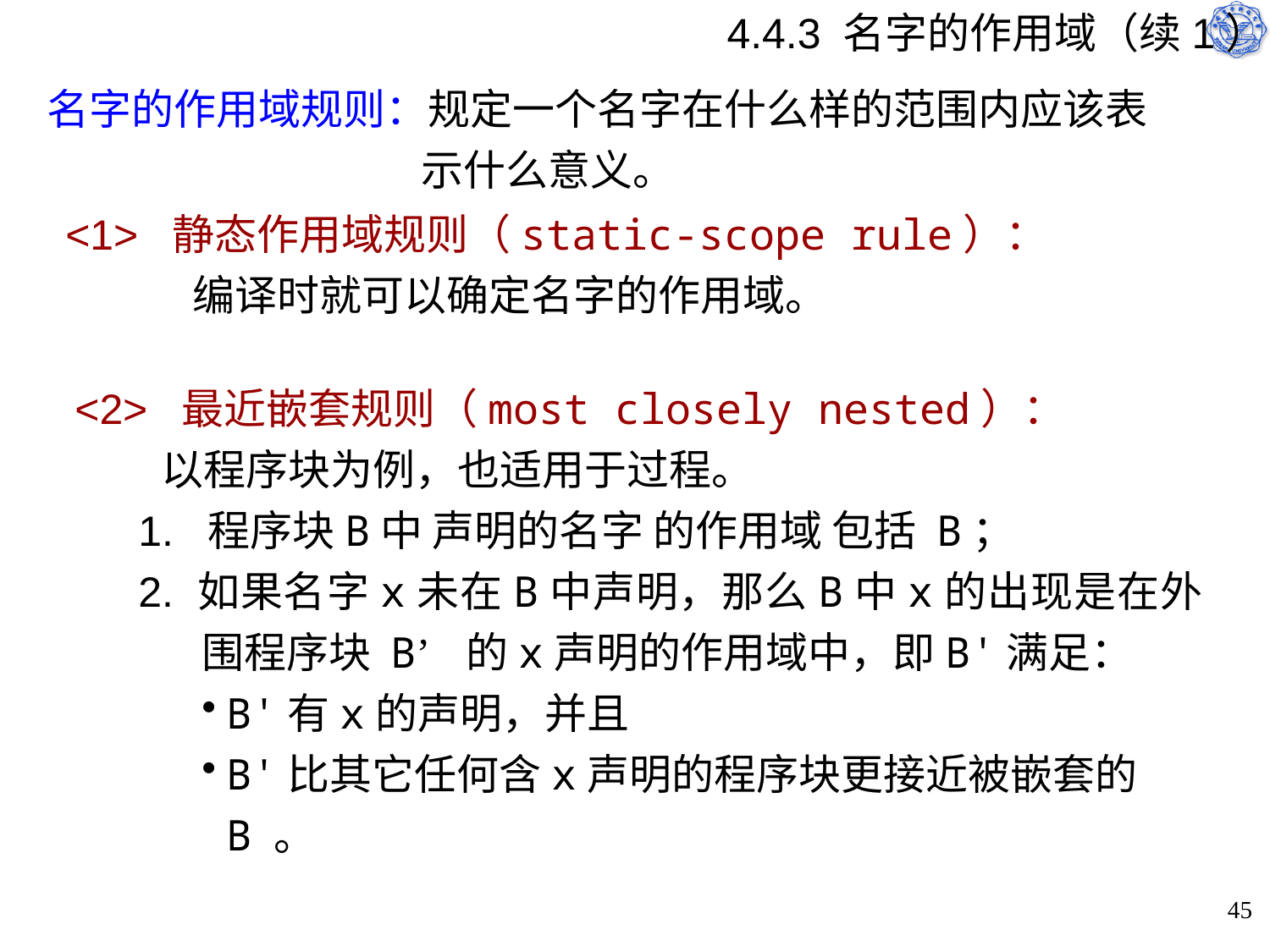

# 4.4.3 名字的作用域（续1）
名字的作用域规则：规定一个名字在什么样的范围内应该表示什么意义。
<1>  静态作用域规则（static-scope rule）：
 	编译时就可以确定名字的作用域。
<2>  最近嵌套规则（most closely nested）：
        以程序块为例，也适用于过程。
1.  程序块B中 声明的名字 的作用域 包括 B；
2. 如果名字x未在B中声明，那么B中x的出现是在外围程序块 B’ 的x声明的作用域中，即B'满足：
B'有x的声明，并且
B'比其它任何含x声明的程序块更接近被嵌套的B 。
45